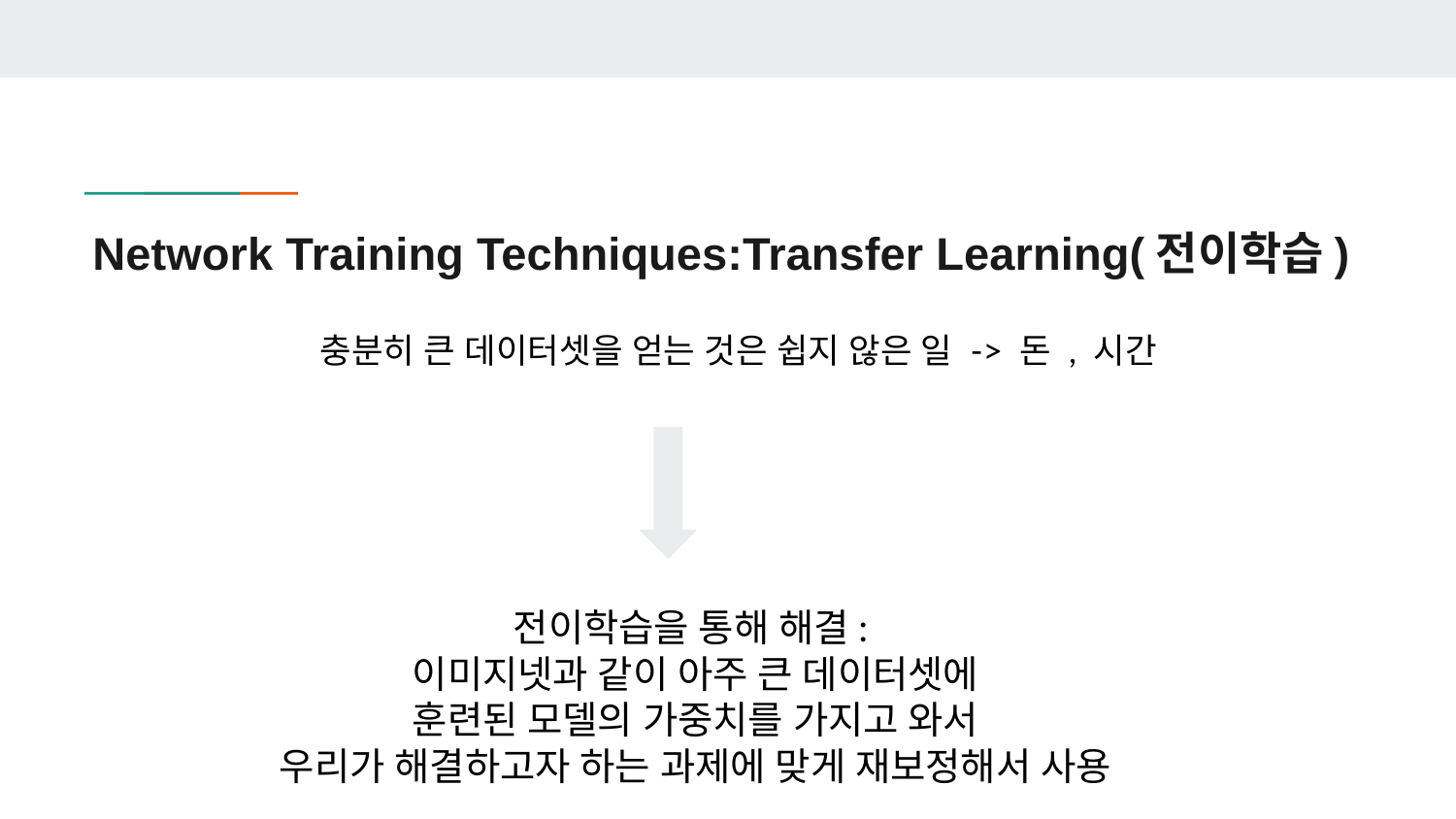

# Network Training Techniques:Transfer Learning(전이학습)
충분히 큰 데이터셋을 얻는 것은 쉽지 않은 일 -> 돈 , 시간

전이학습을 통해 해결:
이미지넷과 같이 아주 큰 데이터셋에
훈련된 모델의 가중치를 가지고 와서
우리가 해결하고자 하는 과제에 맞게 재보정해서 사용